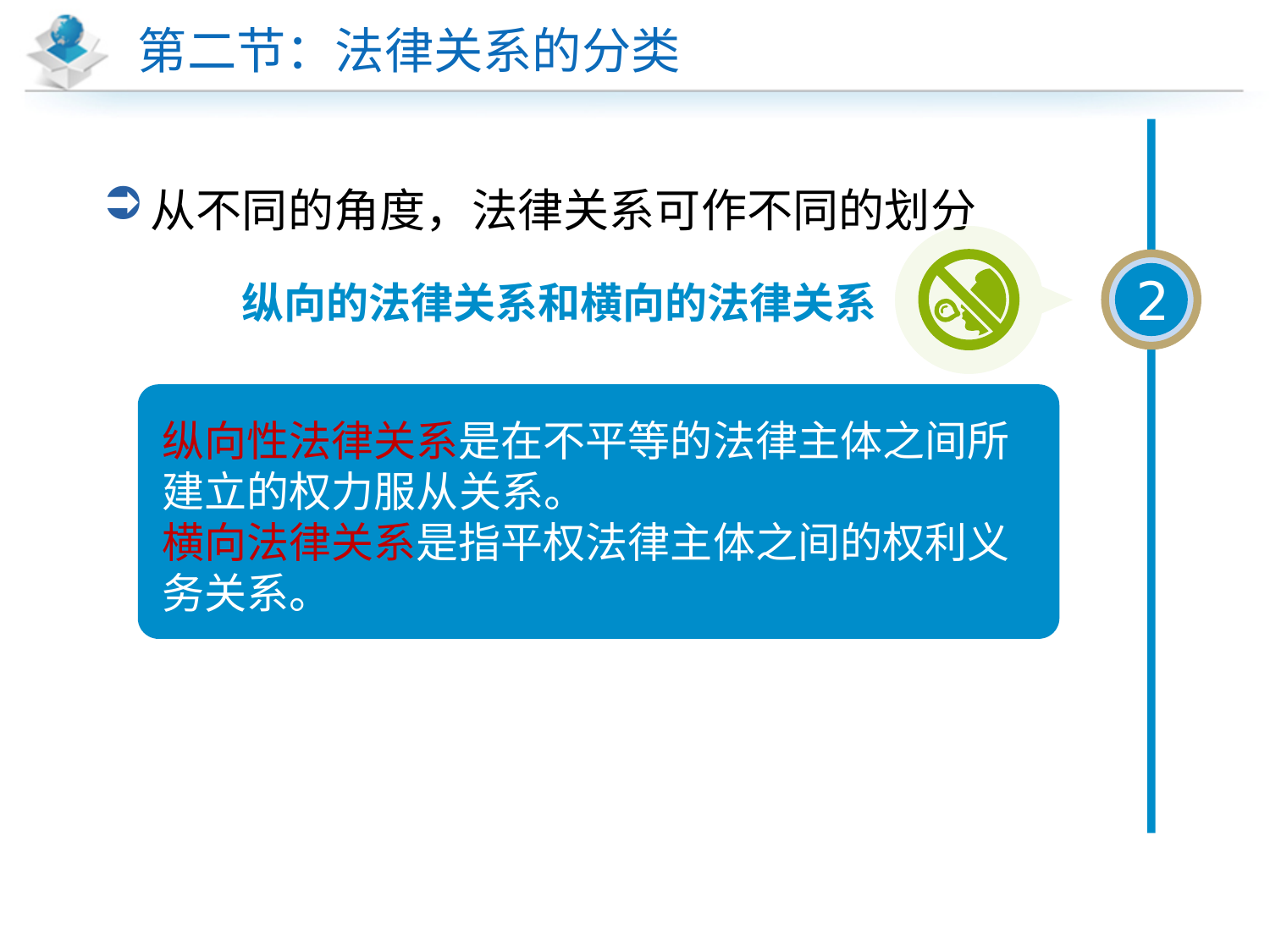

# 第二节：法律关系的分类

2
纵向的法律关系和横向的法律关系

纵向性法律关系是在不平等的法律主体之间所建立的权力服从关系。
横向法律关系是指平权法律主体之间的权利义务关系。
。
从不同的角度，法律关系可作不同的划分